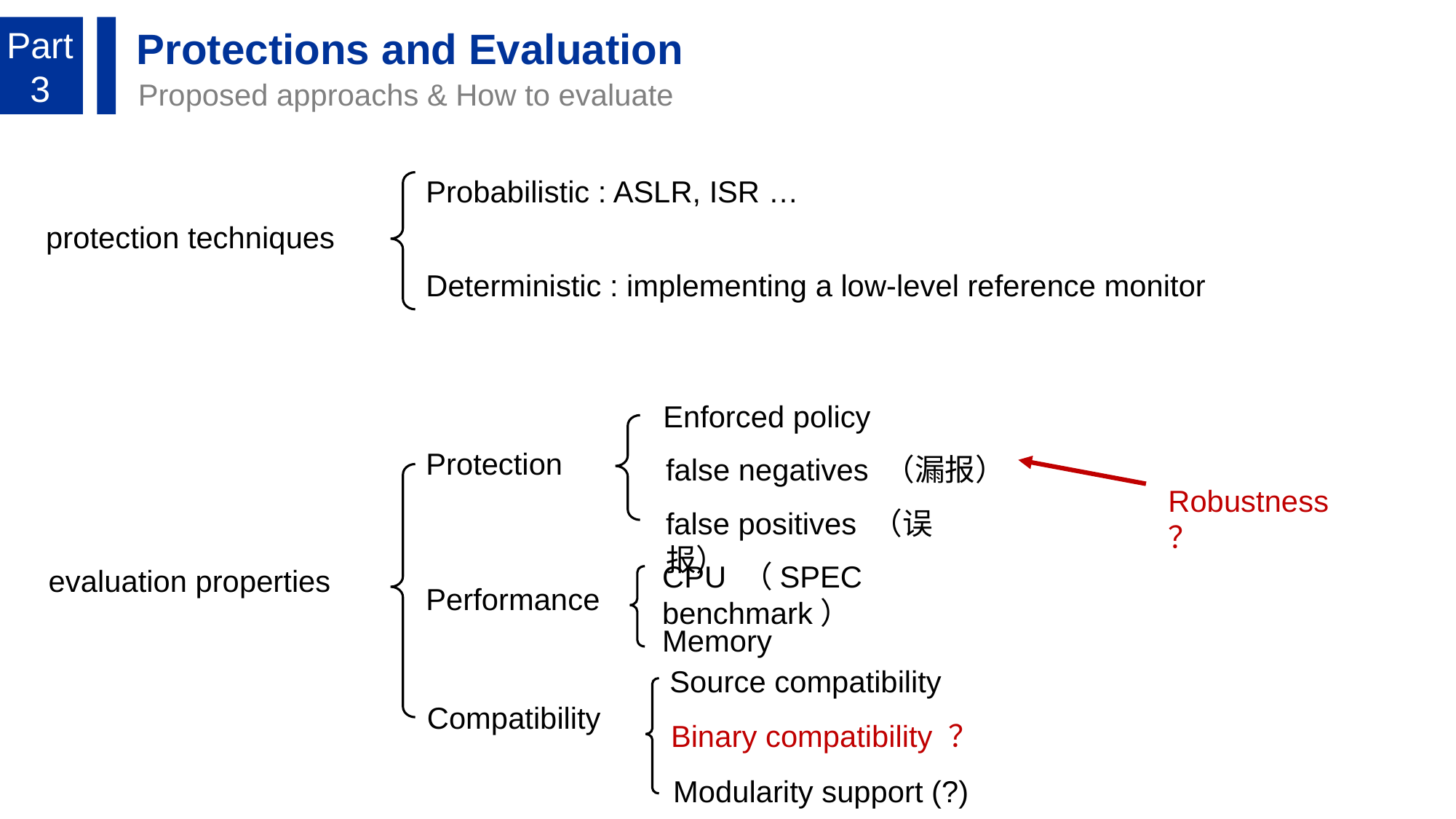

Part
3

Protections and Evaluation
Proposed approachs & How to evaluate
Probabilistic : ASLR, ISR …

protection techniques
Deterministic : implementing a low-level reference monitor
Enforced policy

Protection
false negatives （漏报）

Robustness ？
false positives （误报）
CPU （SPEC benchmark）
evaluation properties

Performance
Memory
Source compatibility

Compatibility
Binary compatibility ？
Modularity support (?)